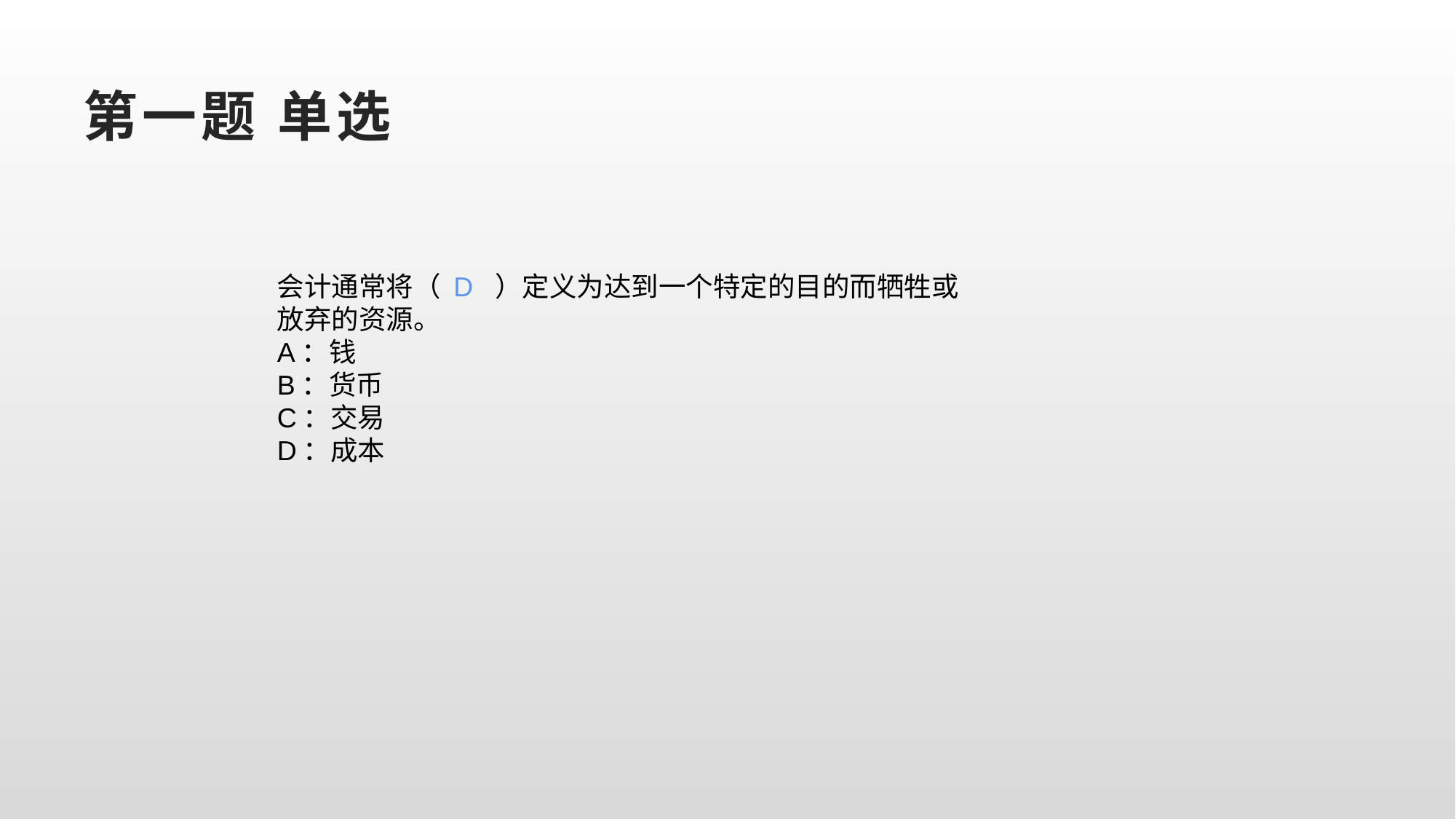

# 第一题 单选

会计通常将（ D  ）定义为达到一个特定的目的而牺牲或放弃的资源。
A：钱
B：货币
C：交易
D：成本